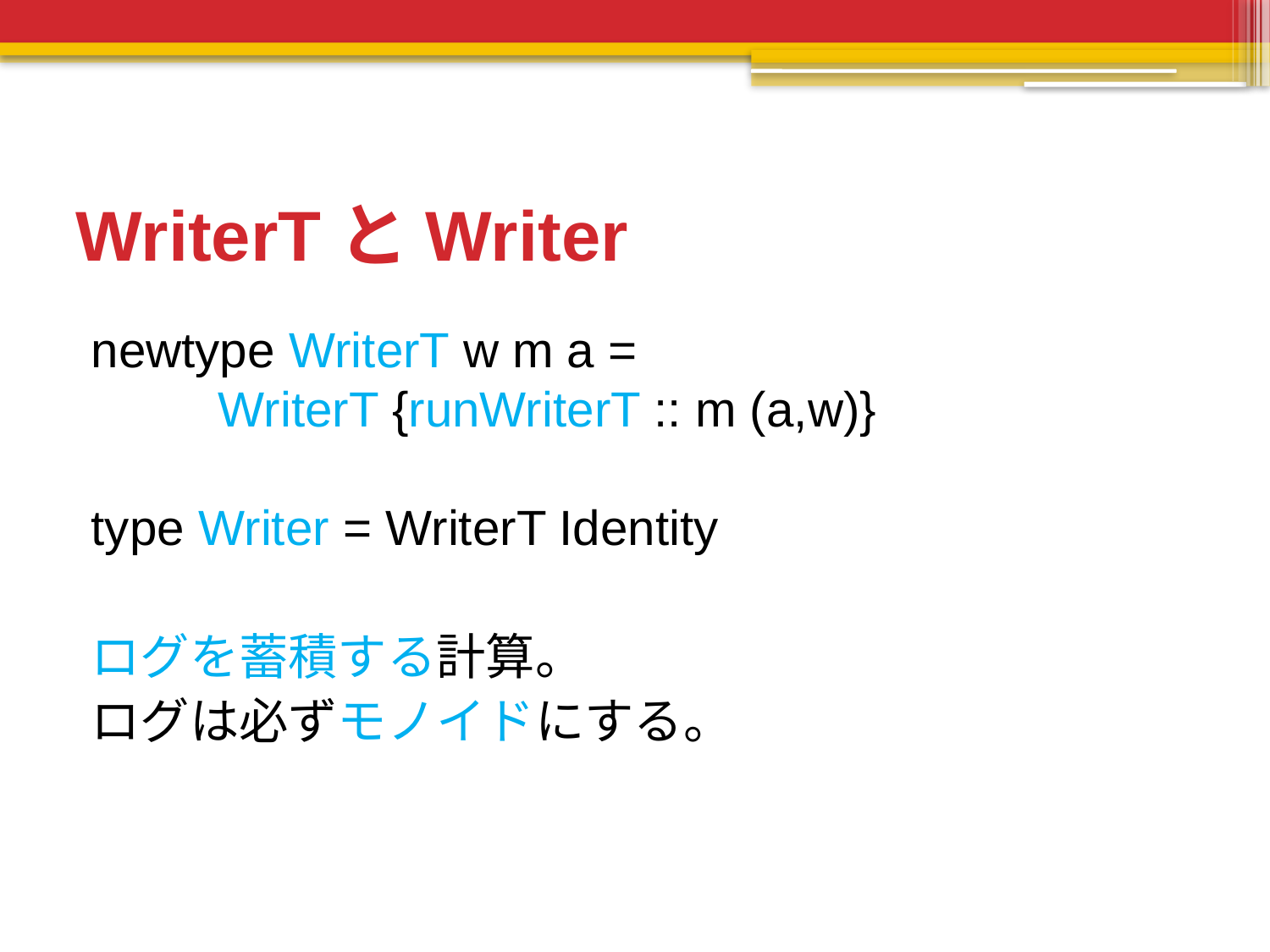

# WriterTとWriter
newtype WriterT w m a =
	WriterT {runWriterT :: m (a,w)}
type Writer = WriterT Identity

ログを蓄積する計算。
ログは必ずモノイドにする。